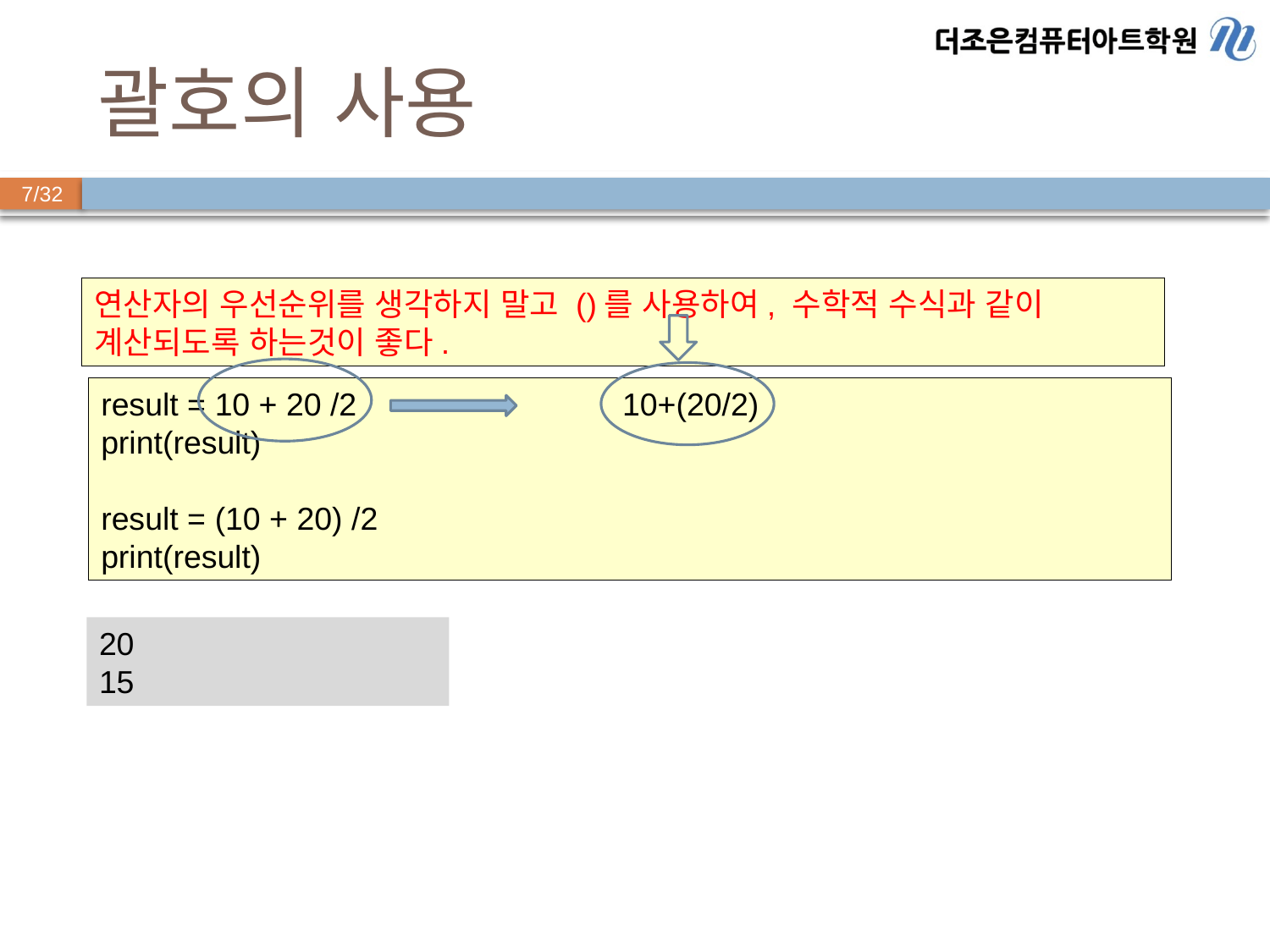

# 괄호의 사용

연산자의 우선순위를 생각하지 말고 ()를 사용하여, 수학적 수식과 같이 계산되도록 하는것이 좋다.

result = 10 + 20 /2                              10+(20/2)
print(result)

result = (10 + 20) /2
print(result)

20
15